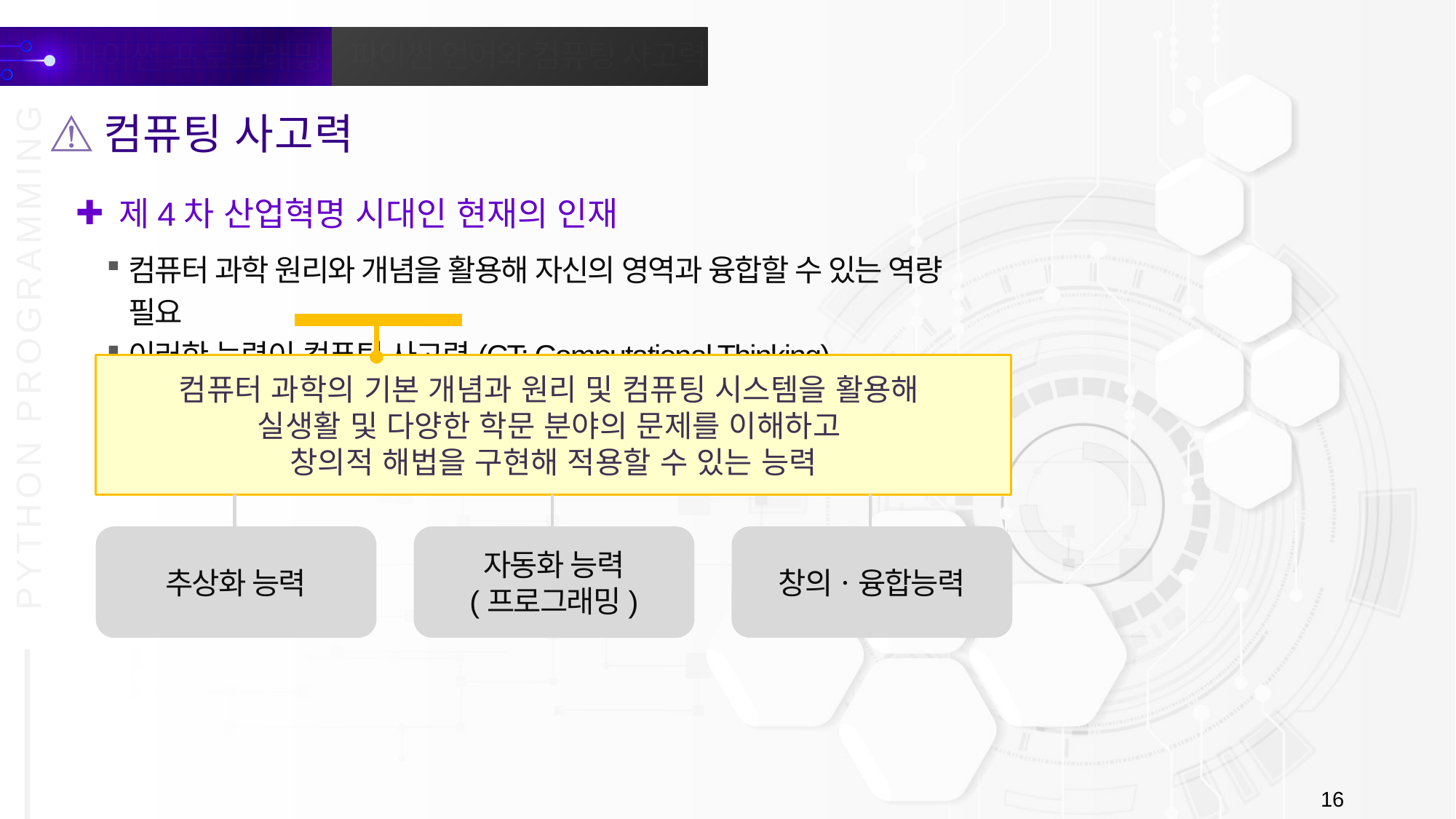

컴퓨팅 사고력
제4차 산업혁명 시대인 현재의 인재
컴퓨터 과학 원리와 개념을 활용해 자신의 영역과 융합할 수 있는 역량 필요
이러한 능력이 컴퓨팅 사고력(CT: Computational Thinking)
컴퓨터 과학의 기본 개념과 원리 및 컴퓨팅 시스템을 활용해
실생활 및 다양한 학문 분야의 문제를 이해하고
창의적 해법을 구현해 적용할 수 있는 능력

추상화 능력

자동화 능력
(프로그래밍)

창의ㆍ융합능력
16